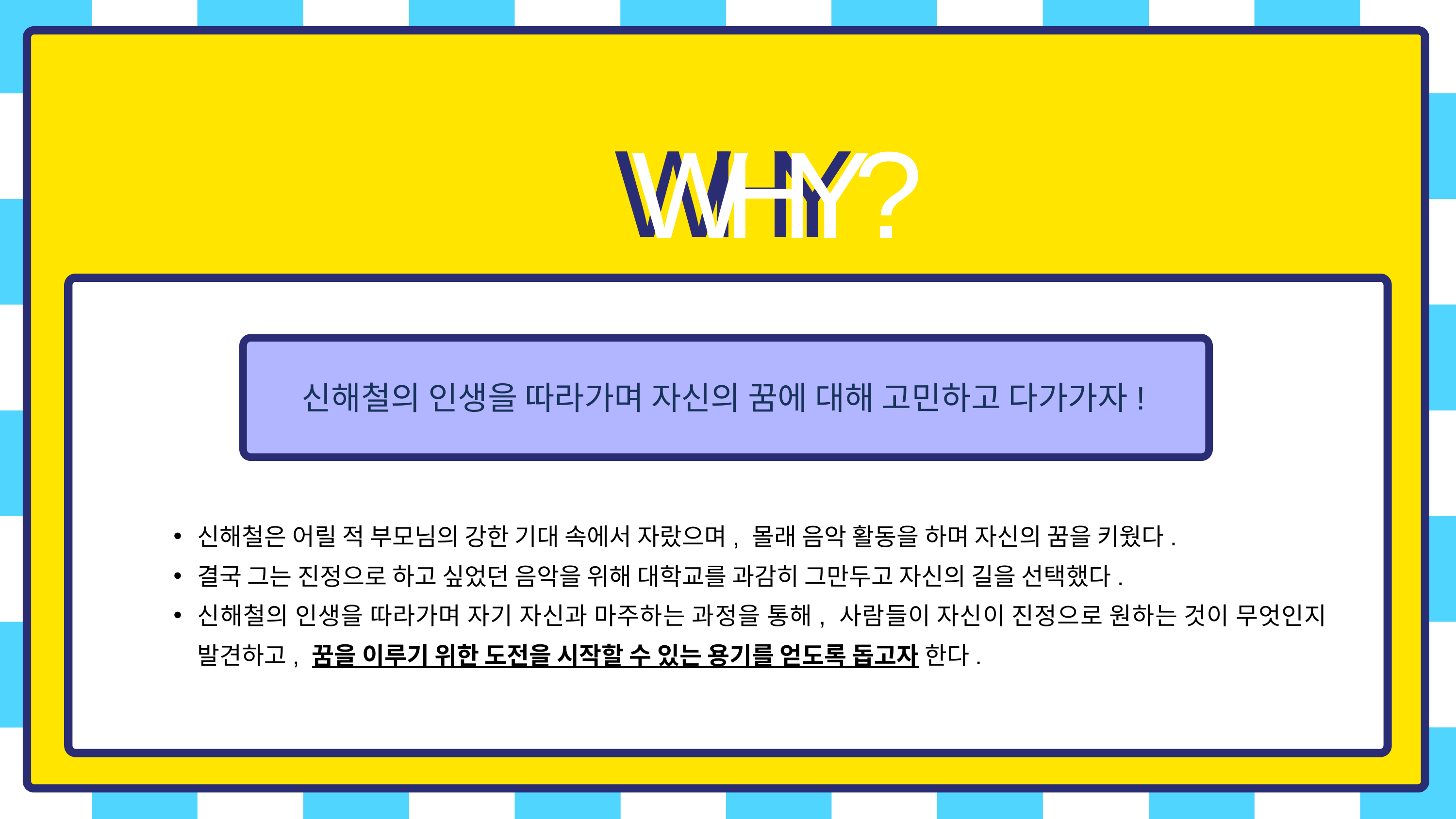

WHY
WHY ?

신해철의 인생을 따라가며 자신의 꿈에 대해 고민하고 다가가자!
신해철은 어릴 적 부모님의 강한 기대 속에서 자랐으며, 몰래 음악 활동을 하며 자신의 꿈을 키웠다.
결국 그는 진정으로 하고 싶었던 음악을 위해 대학교를 과감히 그만두고 자신의 길을 선택했다.
신해철의 인생을 따라가며 자기 자신과 마주하는 과정을 통해, 사람들이 자신이 진정으로 원하는 것이 무엇인지 발견하고, 꿈을 이루기 위한 도전을 시작할 수 있는 용기를 얻도록 돕고자 한다.